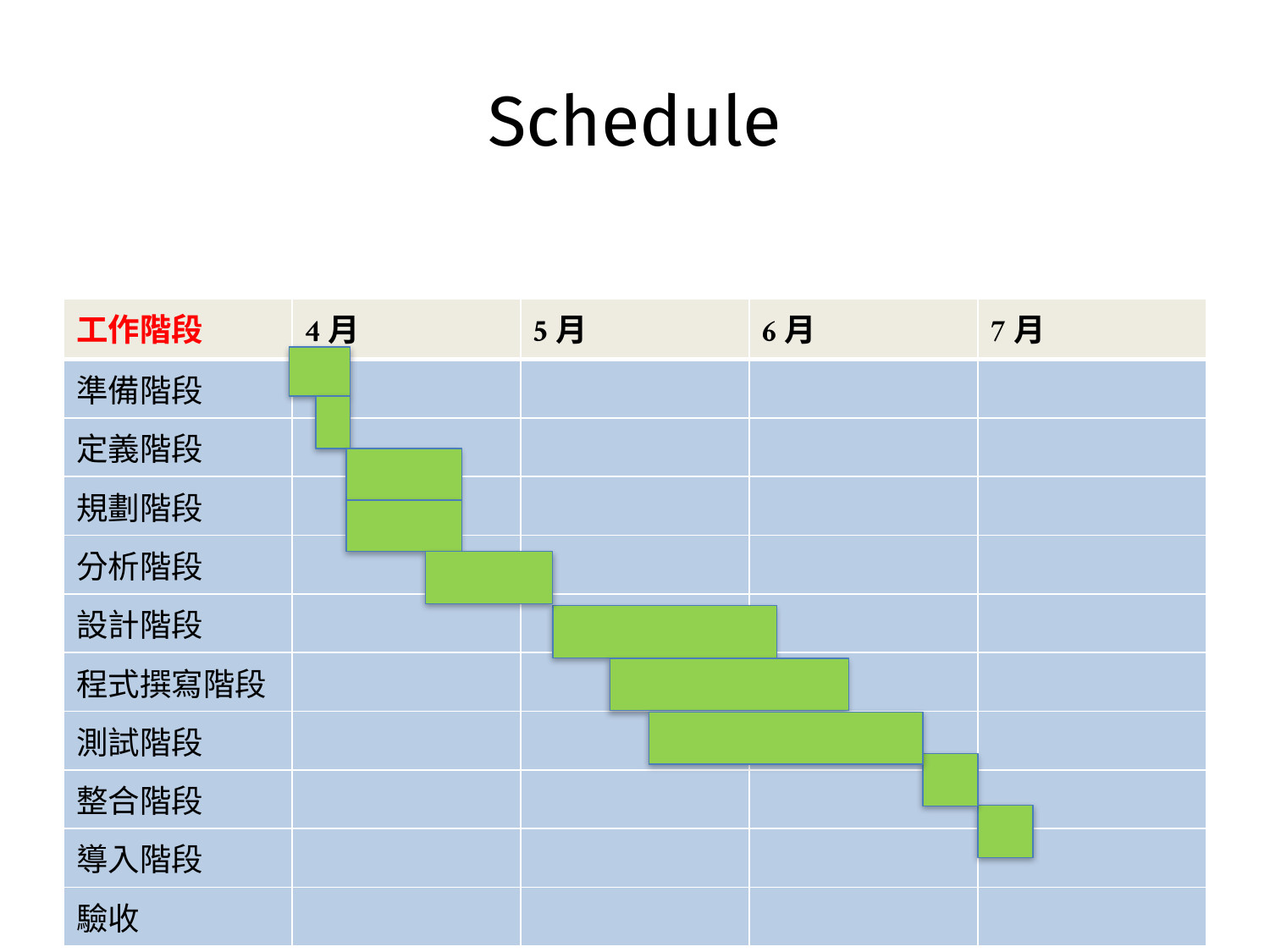

# Schedule

| 工作階段 | 4月 | 5月 | 6月 | 7月 |
| --- | --- | --- | --- | --- |
| 準備階段 |  |  |  |  |
| 定義階段 |  |  |  |  |
| 規劃階段 |  |  |  |  |
| 分析階段 |  |  |  |  |
| 設計階段 |  |  |  |  |
| 程式撰寫階段 |  |  |  |  |
| 測試階段 |  |  |  |  |
| 整合階段 |  |  |  |  |
| 導入階段 |  |  |  |  |
| 驗收 |  |  |  |  |